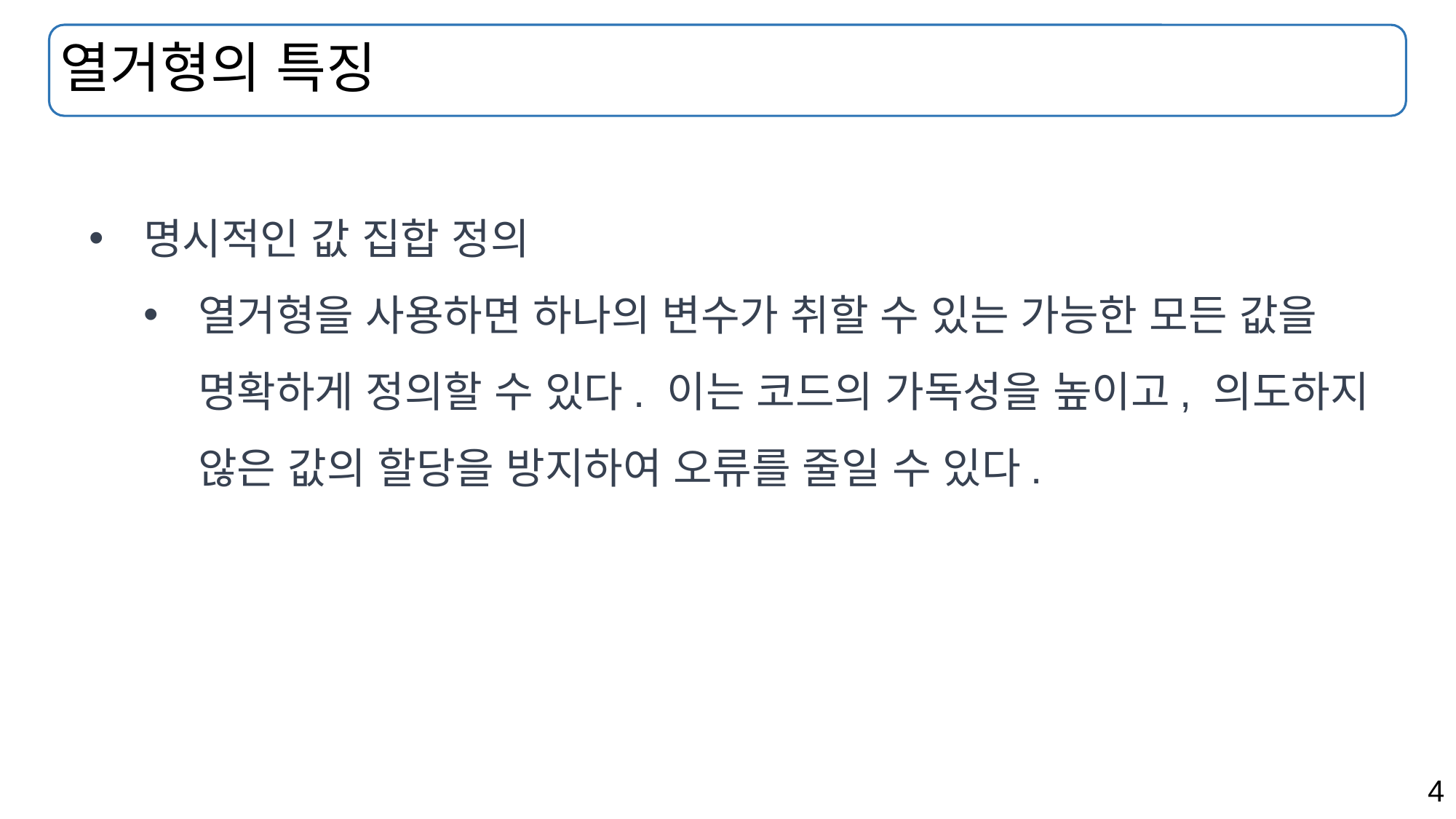

# 열거형의 특징
명시적인 값 집합 정의
열거형을 사용하면 하나의 변수가 취할 수 있는 가능한 모든 값을 명확하게 정의할 수 있다. 이는 코드의 가독성을 높이고, 의도하지 않은 값의 할당을 방지하여 오류를 줄일 수 있다.